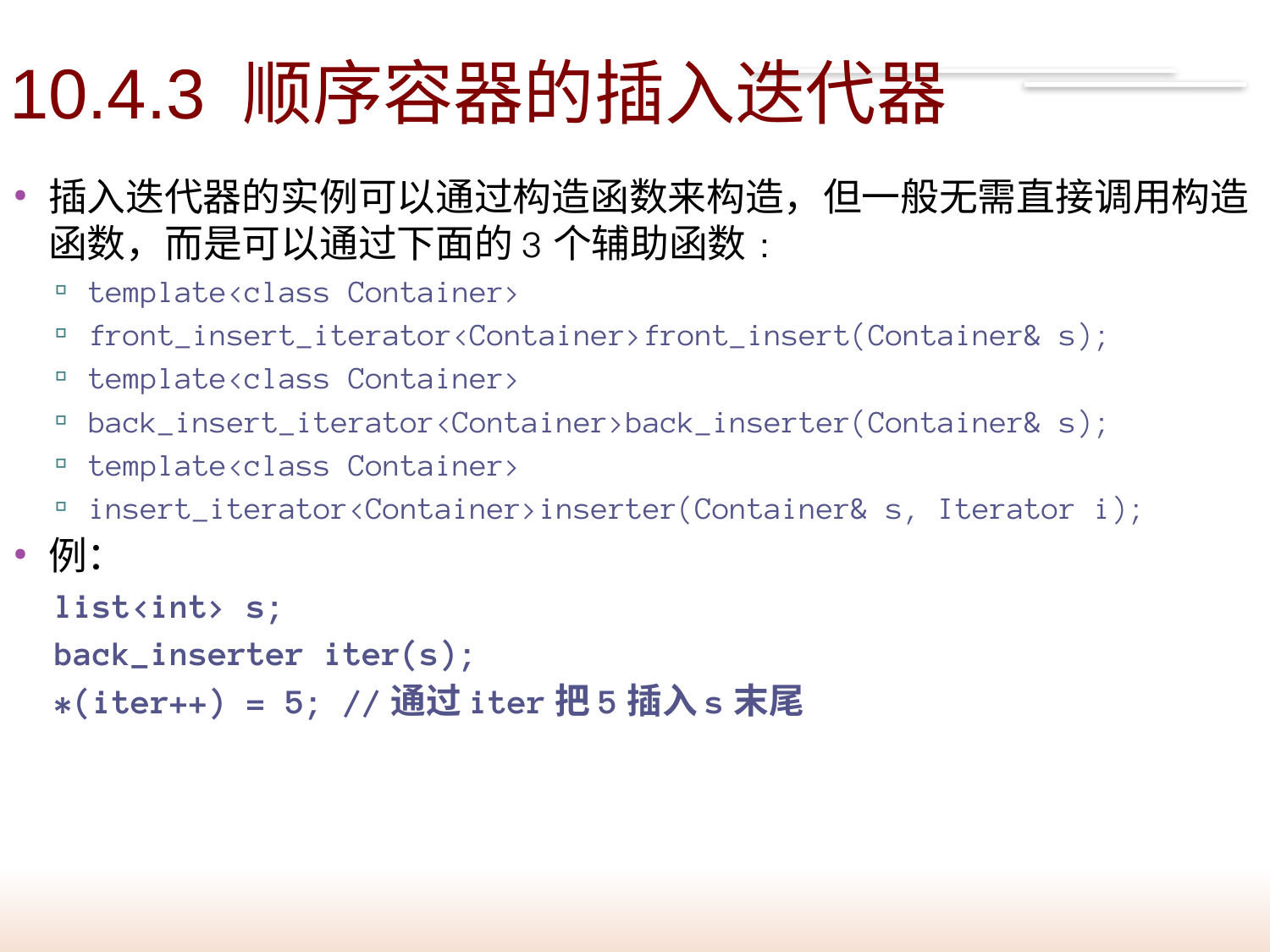

62
# 10.4.3 顺序容器的插入迭代器
插入迭代器的实例可以通过构造函数来构造，但一般无需直接调用构造函数，而是可以通过下面的3个辅助函数:
template<class Container>
front_insert_iterator<Container>front_insert(Container& s);
template<class Container>
back_insert_iterator<Container>back_inserter(Container& s);
template<class Container>
insert_iterator<Container>inserter(Container& s, Iterator i);
例：
list<int> s;
back_inserter iter(s);
*(iter++) = 5; //通过iter把5插入s末尾